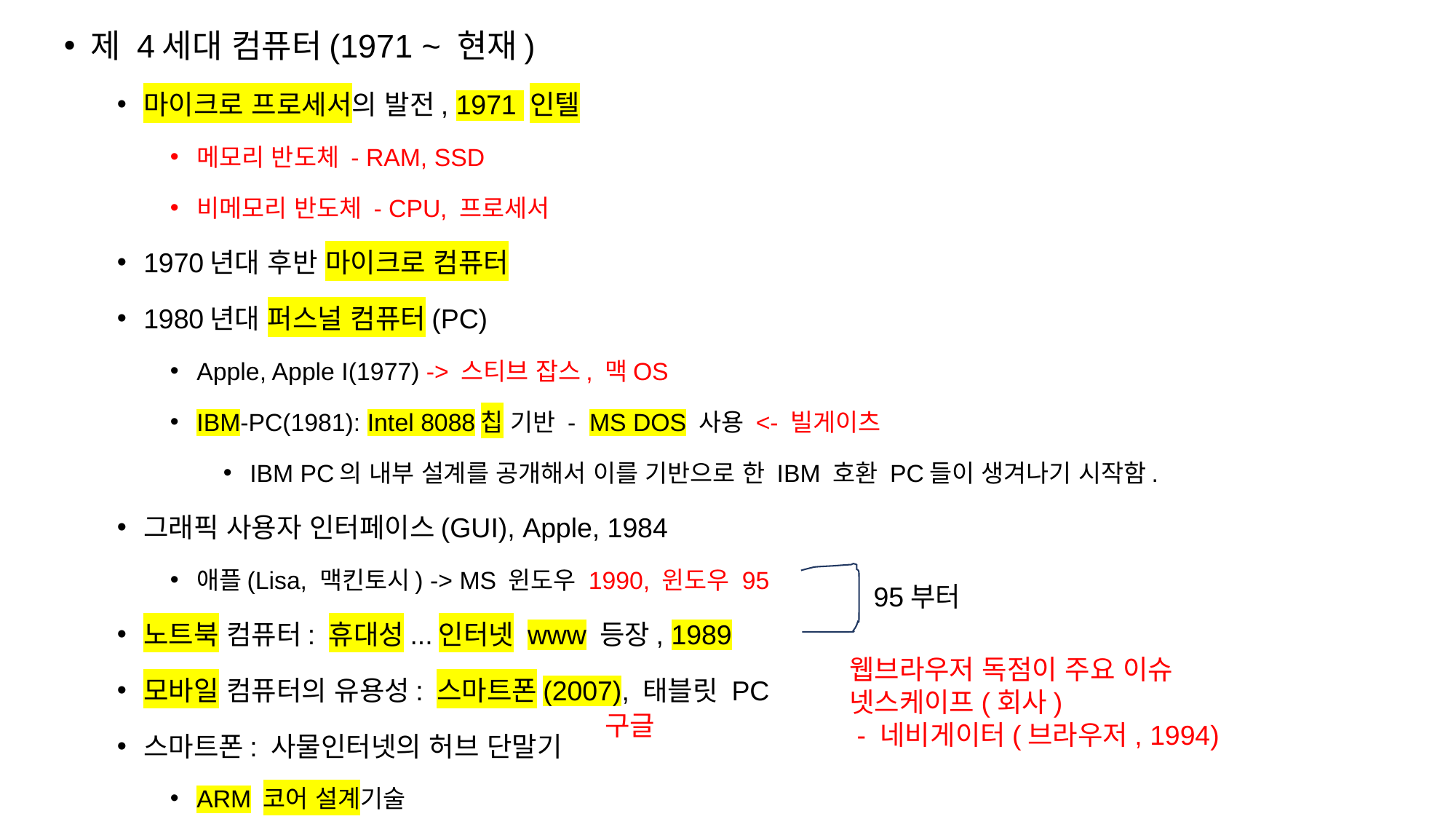

제 4세대 컴퓨터(1971 ~ 현재)
마이크로 프로세서의 발전, 1971 인텔
메모리 반도체 - RAM, SSD
비메모리 반도체 - CPU, 프로세서
1970년대 후반 마이크로 컴퓨터
1980년대 퍼스널 컴퓨터(PC)
Apple, Apple I(1977) -> 스티브 잡스, 맥OS
IBM-PC(1981): Intel 8088칩 기반 -  MS DOS 사용 <- 빌게이츠
IBM PC의 내부 설계를 공개해서 이를 기반으로 한 IBM 호환 PC들이 생겨나기 시작함.
그래픽 사용자 인터페이스(GUI), Apple, 1984
애플(Lisa, 맥킨토시) -> MS 윈도우 1990, 윈도우 95
노트북 컴퓨터: 휴대성...인터넷 www 등장, 1989
모바일 컴퓨터의 유용성: 스마트폰(2007), 태블릿 PC
스마트폰: 사물인터넷의 허브 단말기
ARM 코어 설계기술

95부터
웹브라우저 독점이 주요 이슈
넷스케이프(회사)
 - 네비게이터(브라우저, 1994)
구글